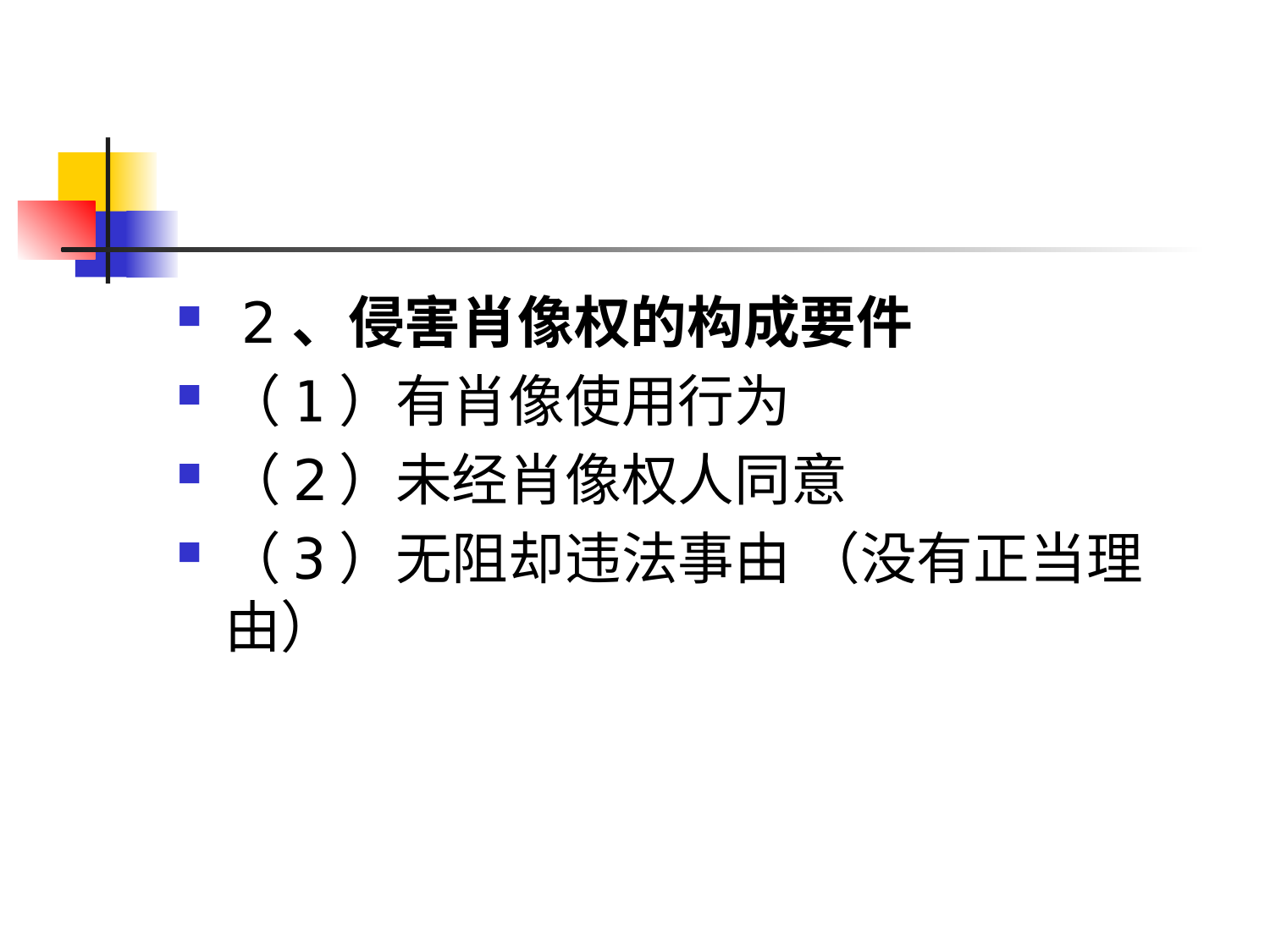

#
 2、侵害肖像权的构成要件
（1）有肖像使用行为
（2）未经肖像权人同意
（3）无阻却违法事由 （没有正当理由）